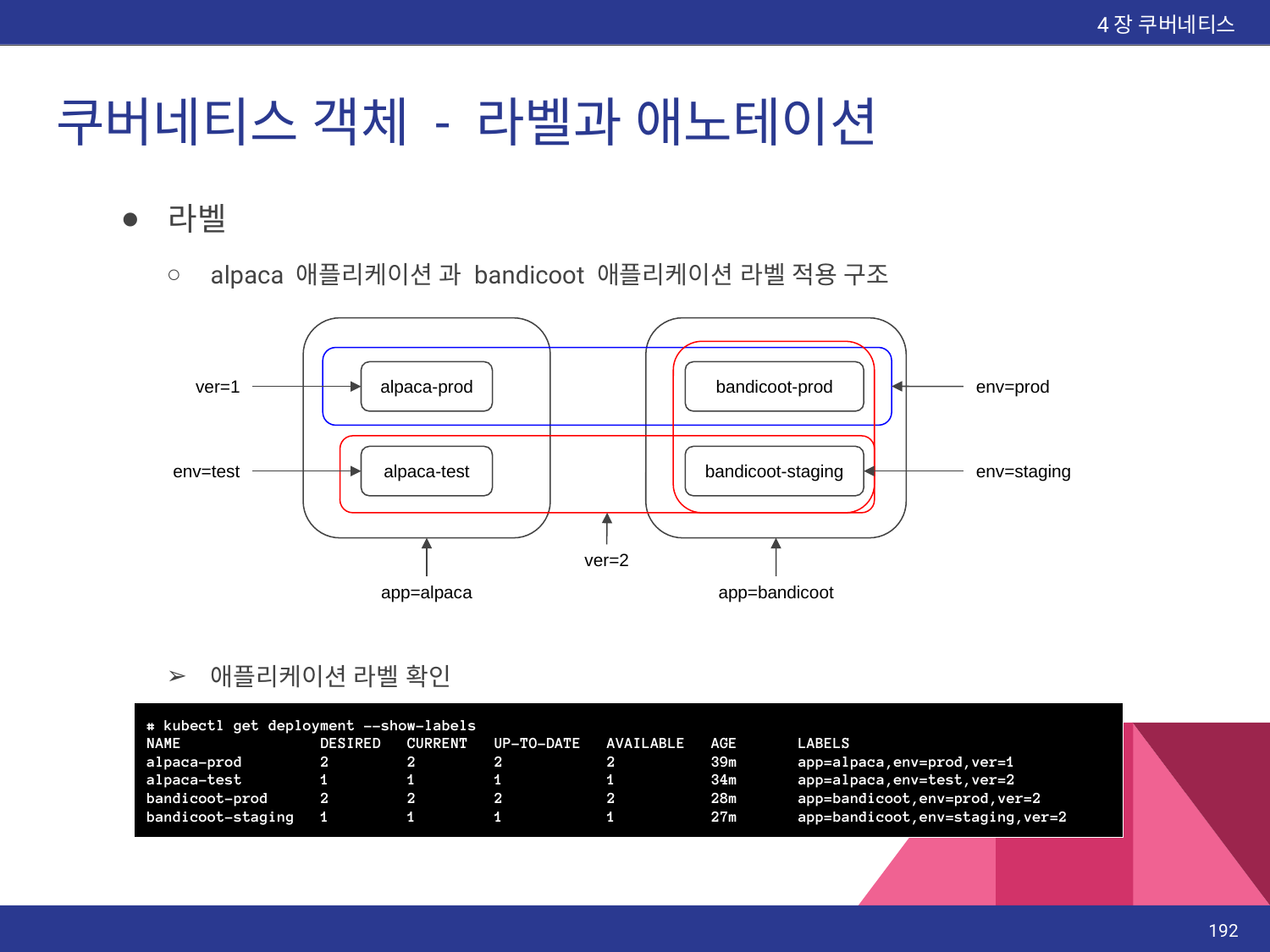

4장 쿠버네티스

# 쿠버네티스 객체 - 라벨과 애노테이션
라벨
alpaca 애플리케이션 과 bandicoot 애플리케이션 라벨 적용 구조

alpaca-prod
bandicoot-prod
ver=1
env=prod
alpaca-test
bandicoot-staging
env=test
env=staging
ver=2
app=alpaca
app=bandicoot
애플리케이션 라벨 확인
| # kubectl get deployment --show-labels NAME DESIRED CURRENT UP-TO-DATE AVAILABLE AGE LABELS alpaca-prod 2 2 2 2 39m app=alpaca,env=prod,ver=1 alpaca-test 1 1 1 1 34m app=alpaca,env=test,ver=2 bandicoot-prod 2 2 2 2 28m app=bandicoot,env=prod,ver=2 bandicoot-staging 1 1 1 1 27m app=bandicoot,env=staging,ver=2 |
| --- |
192